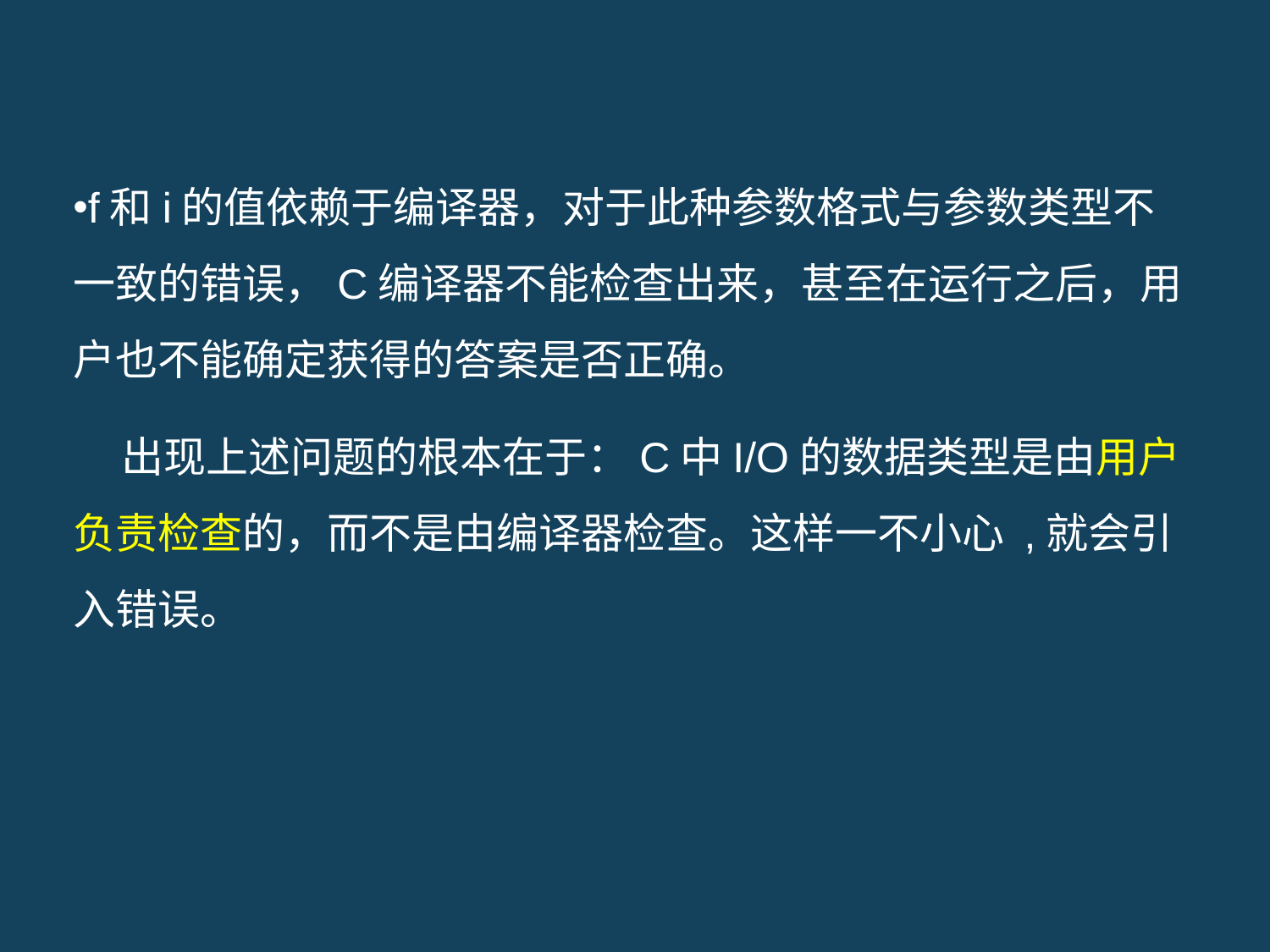

f和i的值依赖于编译器，对于此种参数格式与参数类型不一致的错误，C编译器不能检查出来，甚至在运行之后，用户也不能确定获得的答案是否正确。
    出现上述问题的根本在于：C中I/O的数据类型是由用户负责检查的，而不是由编译器检查。这样一不小心 ,就会引入错误。